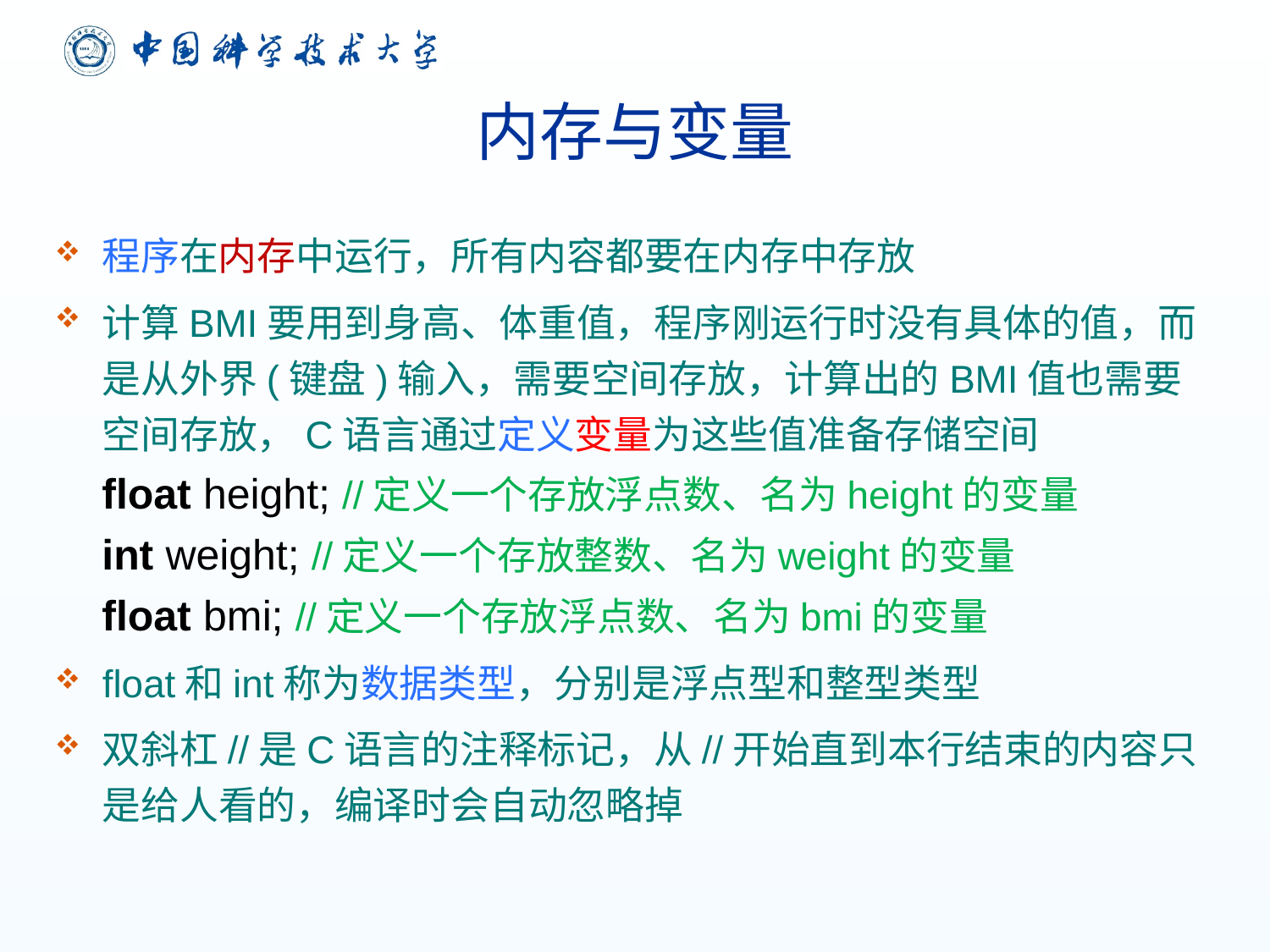

# 内存与变量
程序在内存中运行，所有内容都要在内存中存放
计算BMI要用到身高、体重值，程序刚运行时没有具体的值，而是从外界(键盘)输入，需要空间存放，计算出的BMI值也需要空间存放，C语言通过定义变量为这些值准备存储空间
    float height; //定义一个存放浮点数、名为height的变量
    int weight; //定义一个存放整数、名为weight的变量
    float bmi; //定义一个存放浮点数、名为bmi的变量
float和int称为数据类型，分别是浮点型和整型类型
双斜杠//是C语言的注释标记，从//开始直到本行结束的内容只是给人看的，编译时会自动忽略掉